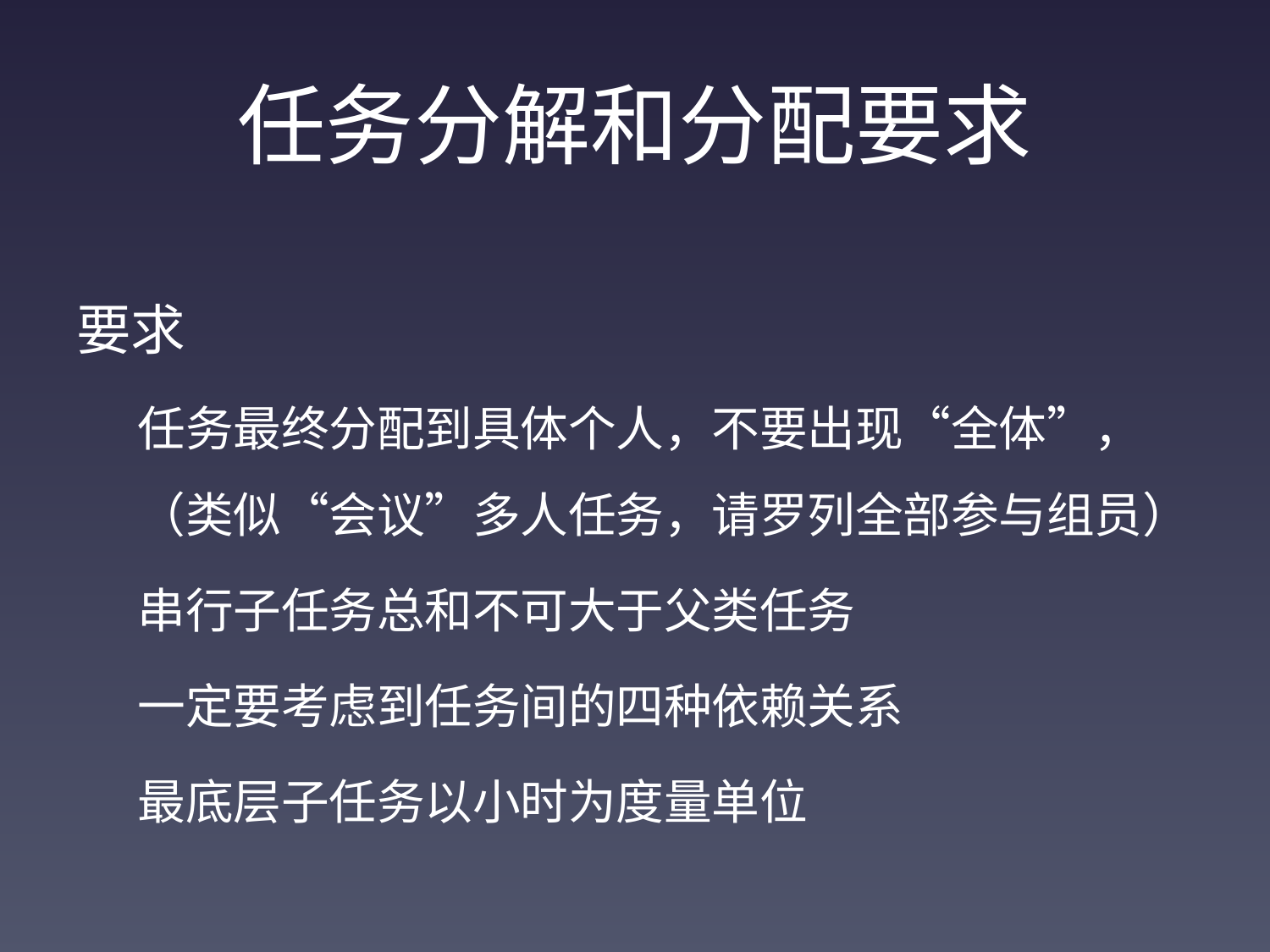

# 任务分解和分配要求
要求
任务最终分配到具体个人，不要出现“全体”，（类似“会议”多人任务，请罗列全部参与组员）
串行子任务总和不可大于父类任务
一定要考虑到任务间的四种依赖关系
最底层子任务以小时为度量单位